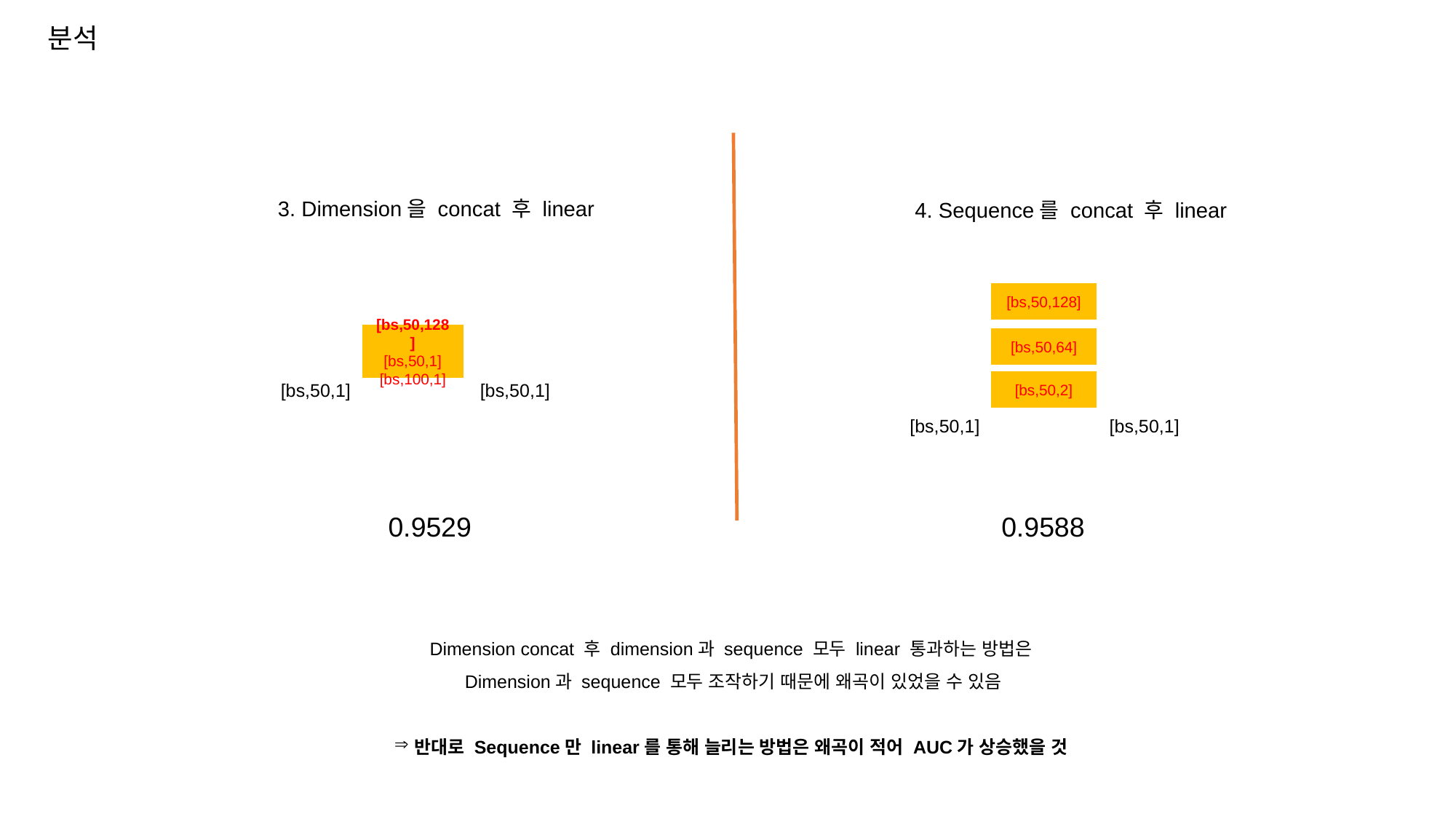

분석
3. Dimension을 concat 후 linear
4. Sequence를 concat 후 linear
[bs,50,128]
[bs,50,128]
[bs,50,1]
[bs,100,1]
[bs,50,64]
[bs,50,2]
[bs,50,1]
[bs,50,1]
[bs,50,1]
[bs,50,1]
0.9529
0.9588
Dimension concat 후 dimension과 sequence 모두 linear 통과하는 방법은
Dimension과 sequence 모두 조작하기 때문에 왜곡이 있었을 수 있음

반대로 Sequence만 linear를 통해 늘리는 방법은 왜곡이 적어 AUC가 상승했을 것